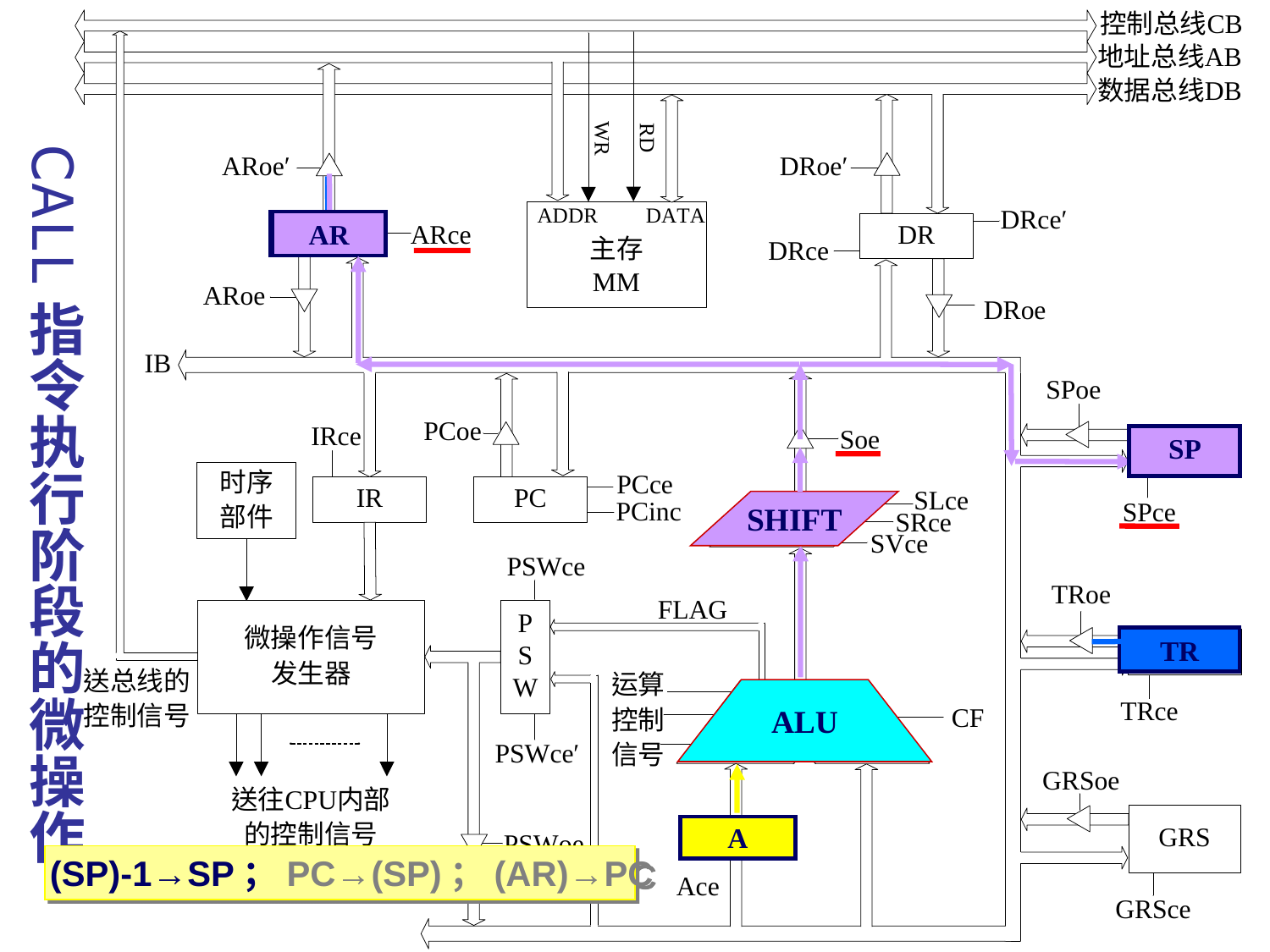

# CALL指令执行阶段的微操作

AR
AR

SP
SP

SHIFT

TR
ALU

A
(SP)-1→SP；PC→(SP)；(AR)→PC
39